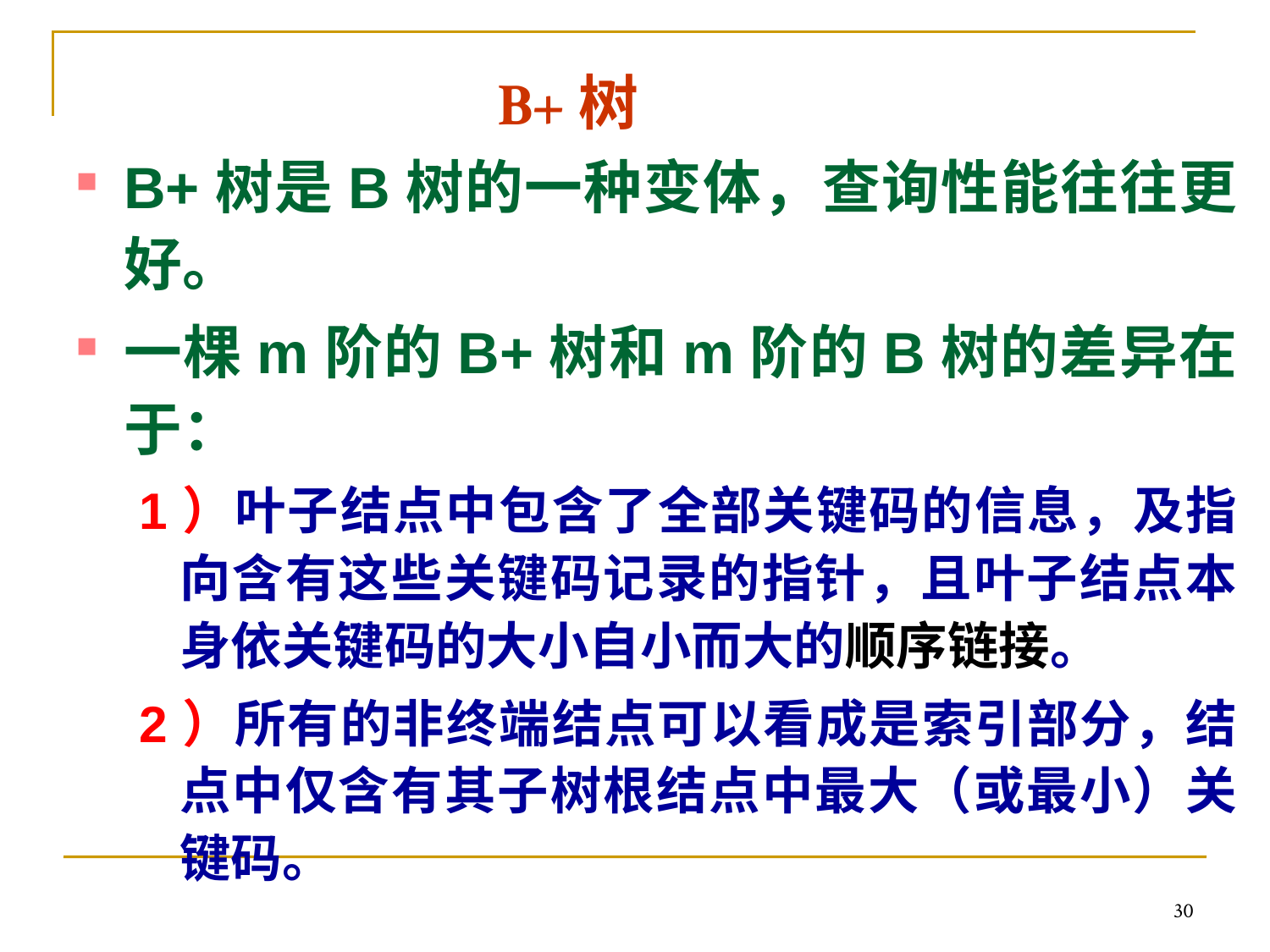

B+树
B+树是B树的一种变体，查询性能往往更好。
一棵m阶的B+树和m阶的B树的差异在于：
1）叶子结点中包含了全部关键码的信息，及指向含有这些关键码记录的指针，且叶子结点本身依关键码的大小自小而大的顺序链接。
2）所有的非终端结点可以看成是索引部分，结点中仅含有其子树根结点中最大（或最小）关键码。
30